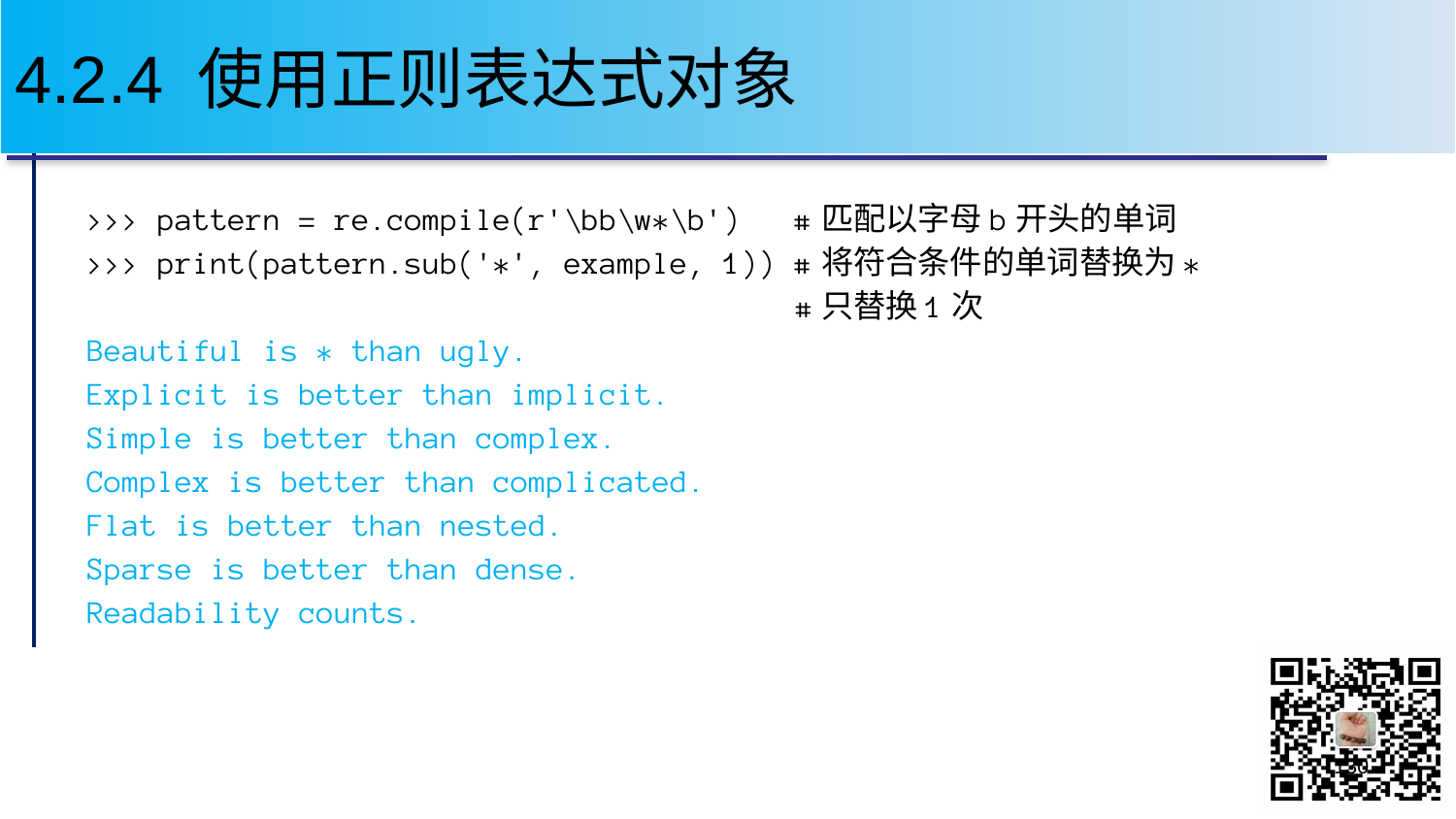

# 4.2.4 使用正则表达式对象
>>> pattern = re.compile(r'\bb\w*\b')   #匹配以字母b开头的单词
>>> print(pattern.sub('*', example, 1)) #将符合条件的单词替换为*
                                        #只替换1次
Beautiful is * than ugly.
Explicit is better than implicit.
Simple is better than complex.
Complex is better than complicated.
Flat is better than nested.
Sparse is better than dense.
Readability counts.
130